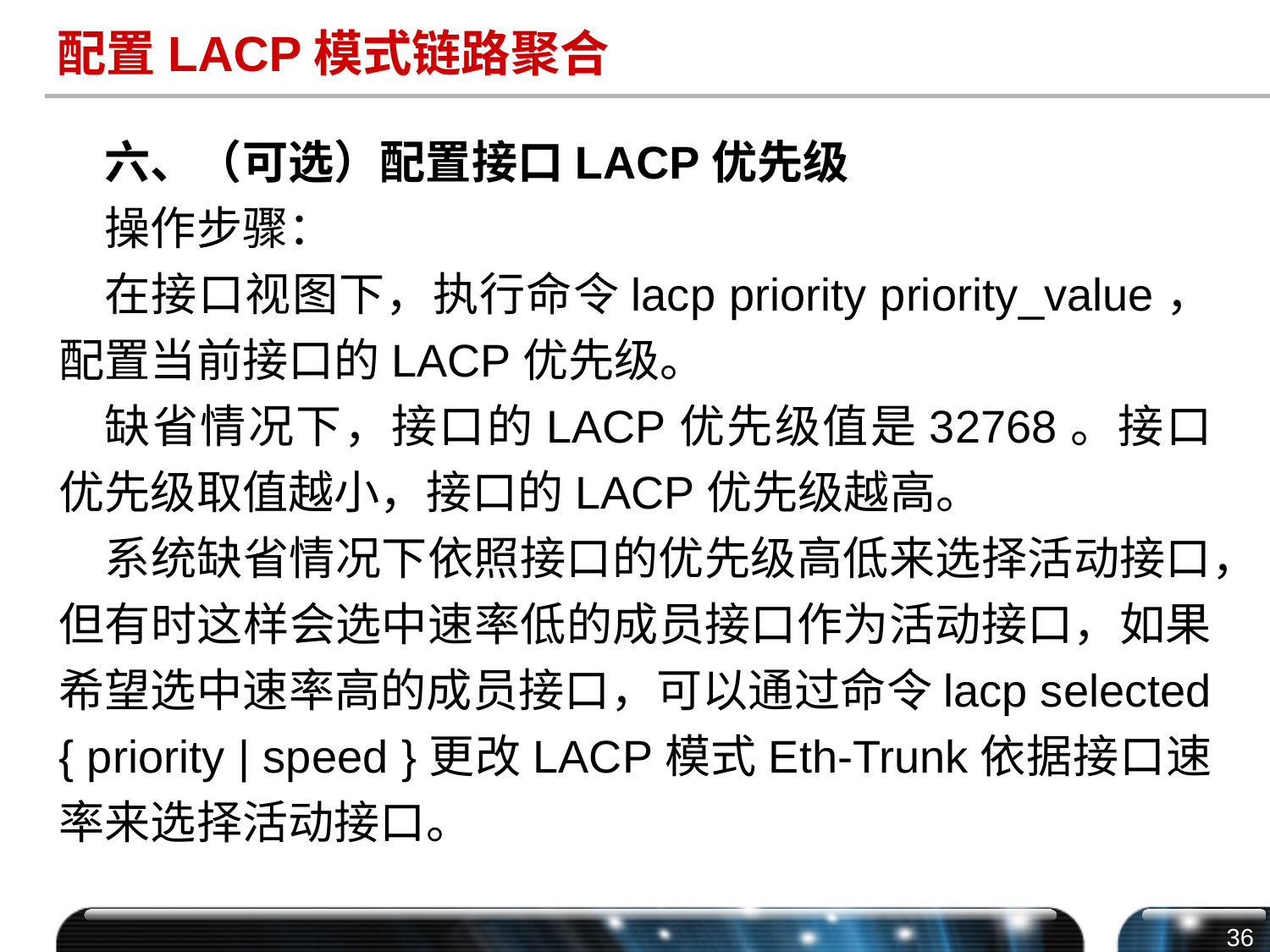

# 配置LACP模式链路聚合
六、（可选）配置接口LACP优先级
操作步骤：
在接口视图下，执行命令lacp priority priority_value，配置当前接口的LACP优先级。
缺省情况下，接口的LACP优先级值是32768。接口优先级取值越小，接口的LACP优先级越高。
系统缺省情况下依照接口的优先级高低来选择活动接口，但有时这样会选中速率低的成员接口作为活动接口，如果希望选中速率高的成员接口，可以通过命令lacp selected { priority | speed }更改LACP模式Eth-Trunk依据接口速率来选择活动接口。